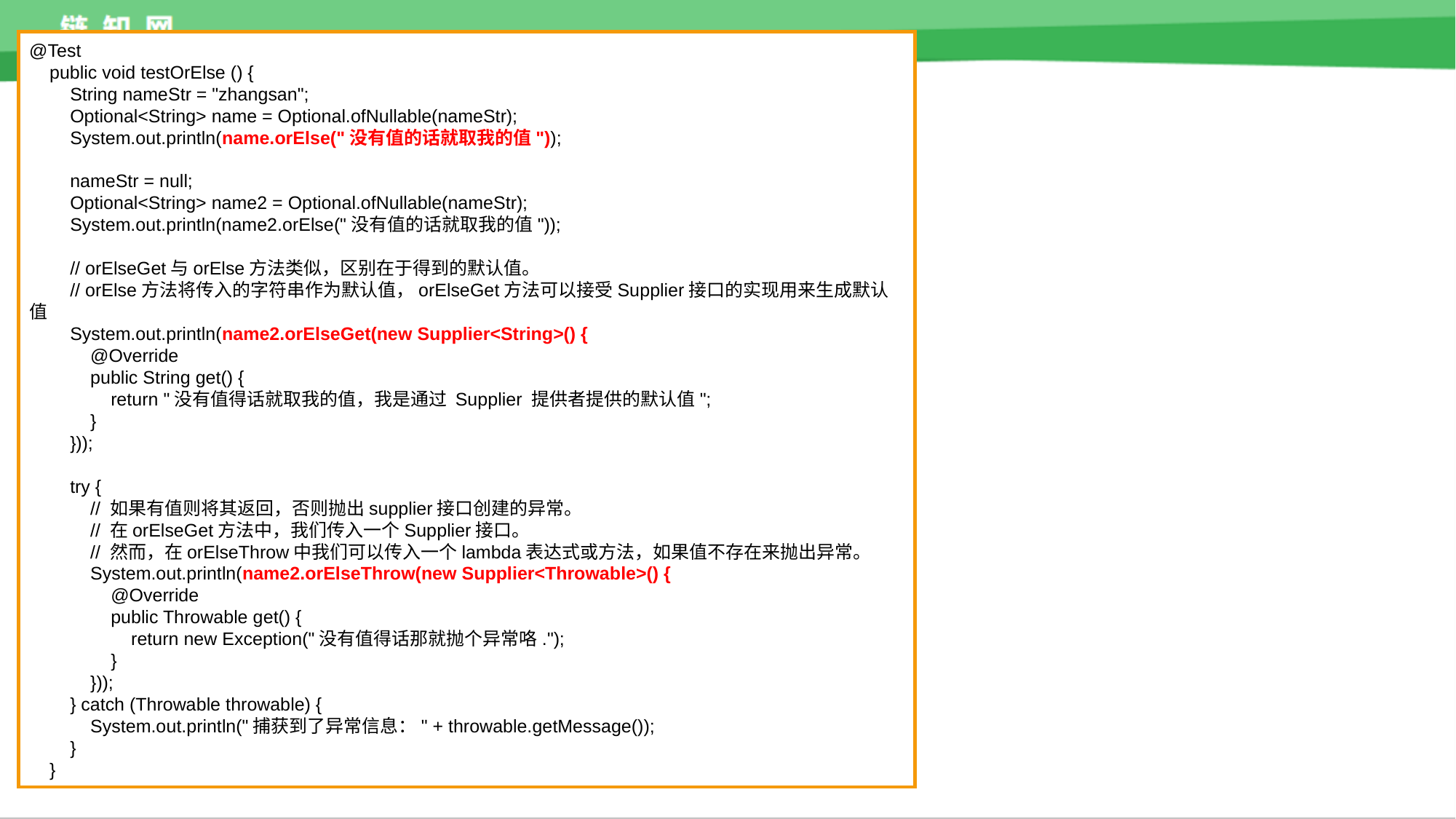

@Test
    public void testOrElse () {
        String nameStr = "zhangsan";
        Optional<String> name = Optional.ofNullable(nameStr);
        System.out.println(name.orElse("没有值的话就取我的值"));

        nameStr = null;
        Optional<String> name2 = Optional.ofNullable(nameStr);
        System.out.println(name2.orElse("没有值的话就取我的值"));

        // orElseGet与orElse方法类似，区别在于得到的默认值。
        // orElse方法将传入的字符串作为默认值，orElseGet方法可以接受Supplier接口的实现用来生成默认值
        System.out.println(name2.orElseGet(new Supplier<String>() {
            @Override
            public String get() {
                return "没有值得话就取我的值，我是通过 Supplier 提供者提供的默认值";
            }
        }));

        try {
            // 如果有值则将其返回，否则抛出supplier接口创建的异常。
            // 在orElseGet方法中，我们传入一个Supplier接口。
            // 然而，在orElseThrow中我们可以传入一个lambda表达式或方法，如果值不存在来抛出异常。
            System.out.println(name2.orElseThrow(new Supplier<Throwable>() {
                @Override
                public Throwable get() {
                    return new Exception("没有值得话那就抛个异常咯.");
                }
            }));
        } catch (Throwable throwable) {
            System.out.println("捕获到了异常信息：" + throwable.getMessage());
        }
    }